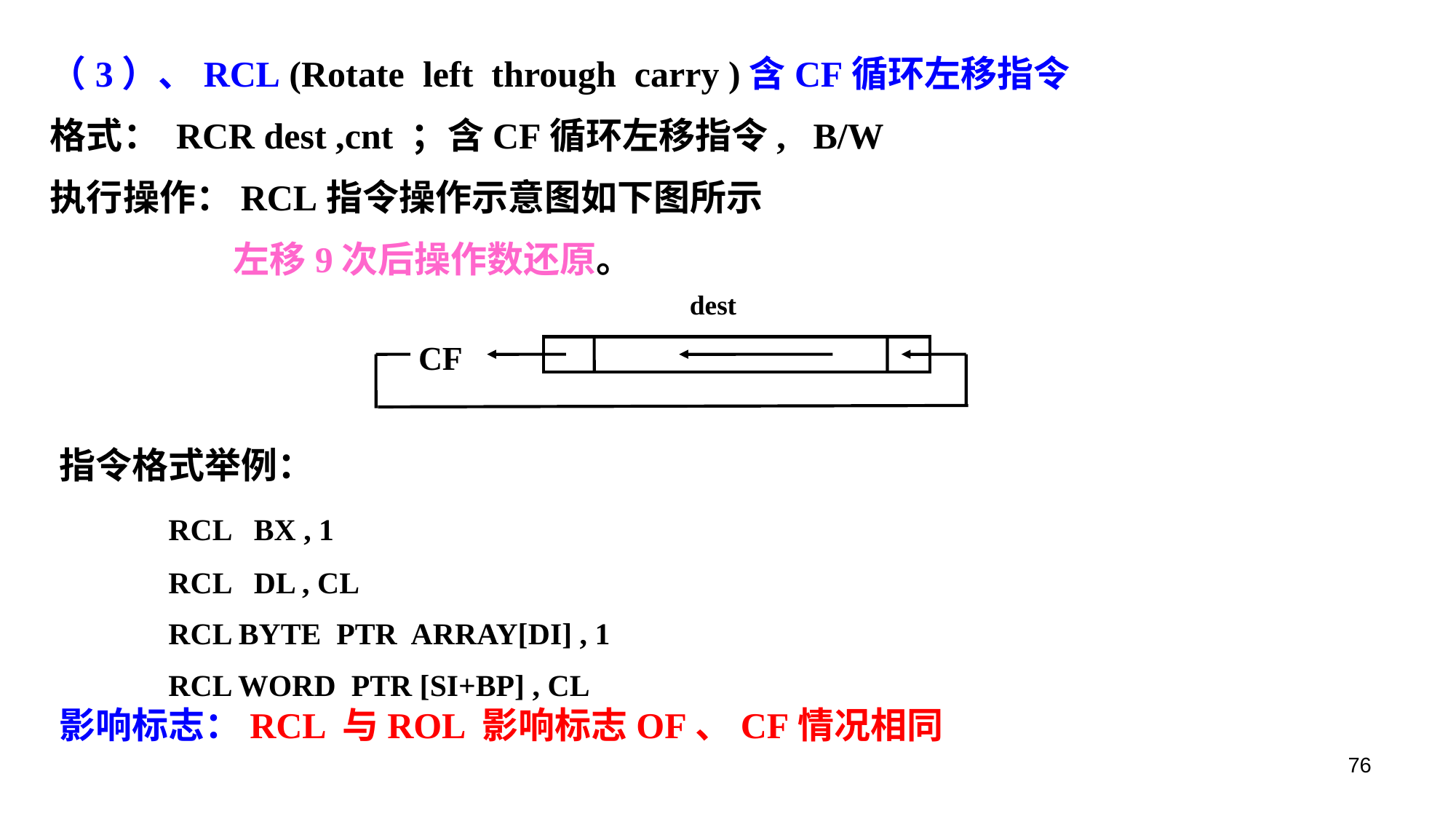

（3）、RCL (Rotate  left  through  carry )含CF循环左移指令
格式： RCR dest ,cnt ；含CF循环左移指令,   B/W
执行操作：RCL指令操作示意图如下图所示
	        左移9次后操作数还原。
dest
CF

指令格式举例：
	RCL   BX , 1
	RCL   DL , CL
	RCL BYTE  PTR  ARRAY[DI] , 1
	RCL WORD  PTR [SI+BP] , CL
影响标志：RCL 与ROL 影响标志OF、CF情况相同
76